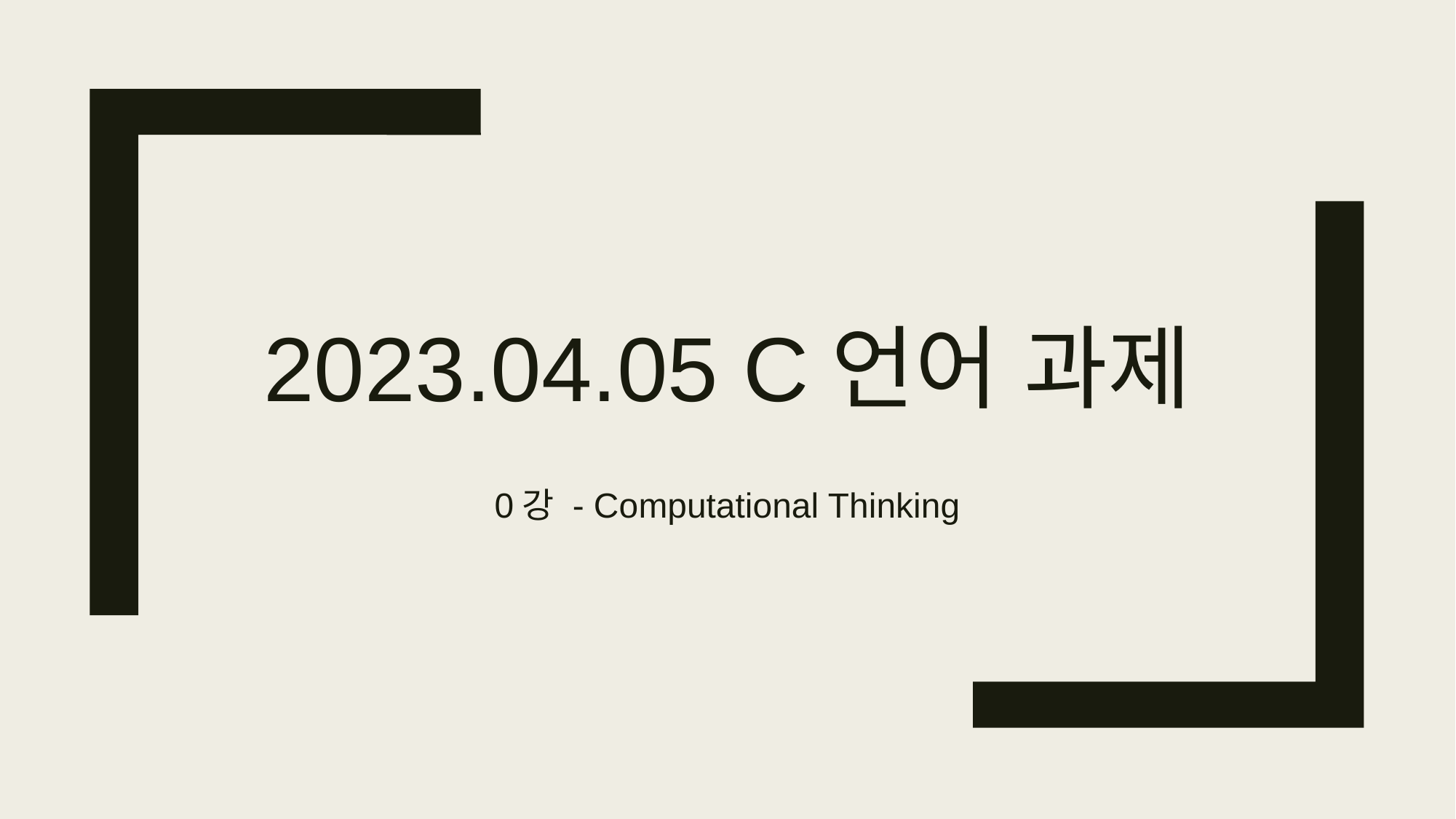

# 2023.04.05 c언어 과제
0강 - Computational Thinking